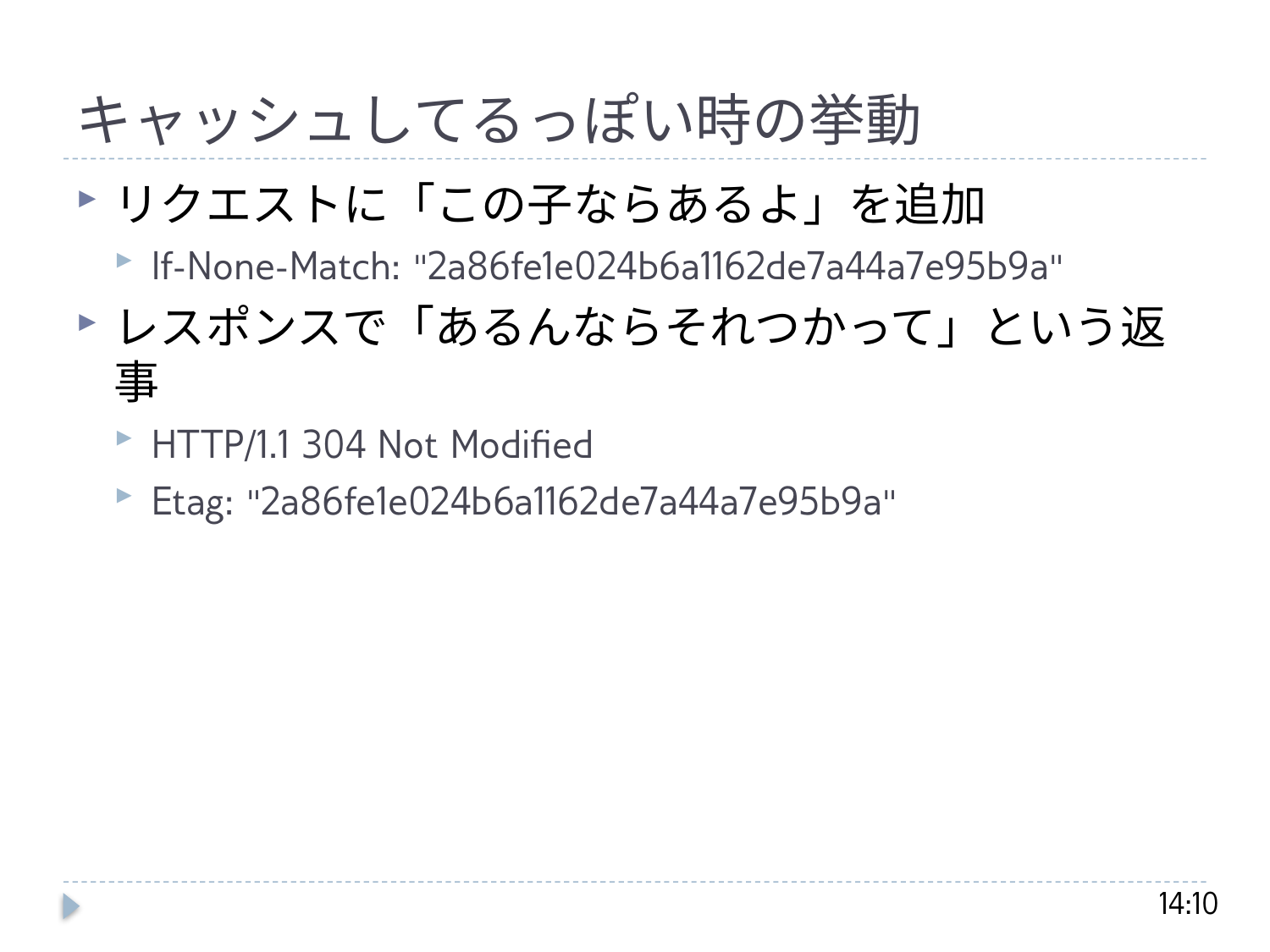

# キャッシュしてるっぽい時の挙動
リクエストに「この子ならあるよ」を追加
If-None-Match: "2a86fe1e024b6a1162de7a44a7e95b9a"
レスポンスで「あるんならそれつかって」という返事
HTTP/1.1 304 Not Modified
Etag: "2a86fe1e024b6a1162de7a44a7e95b9a"
14:10